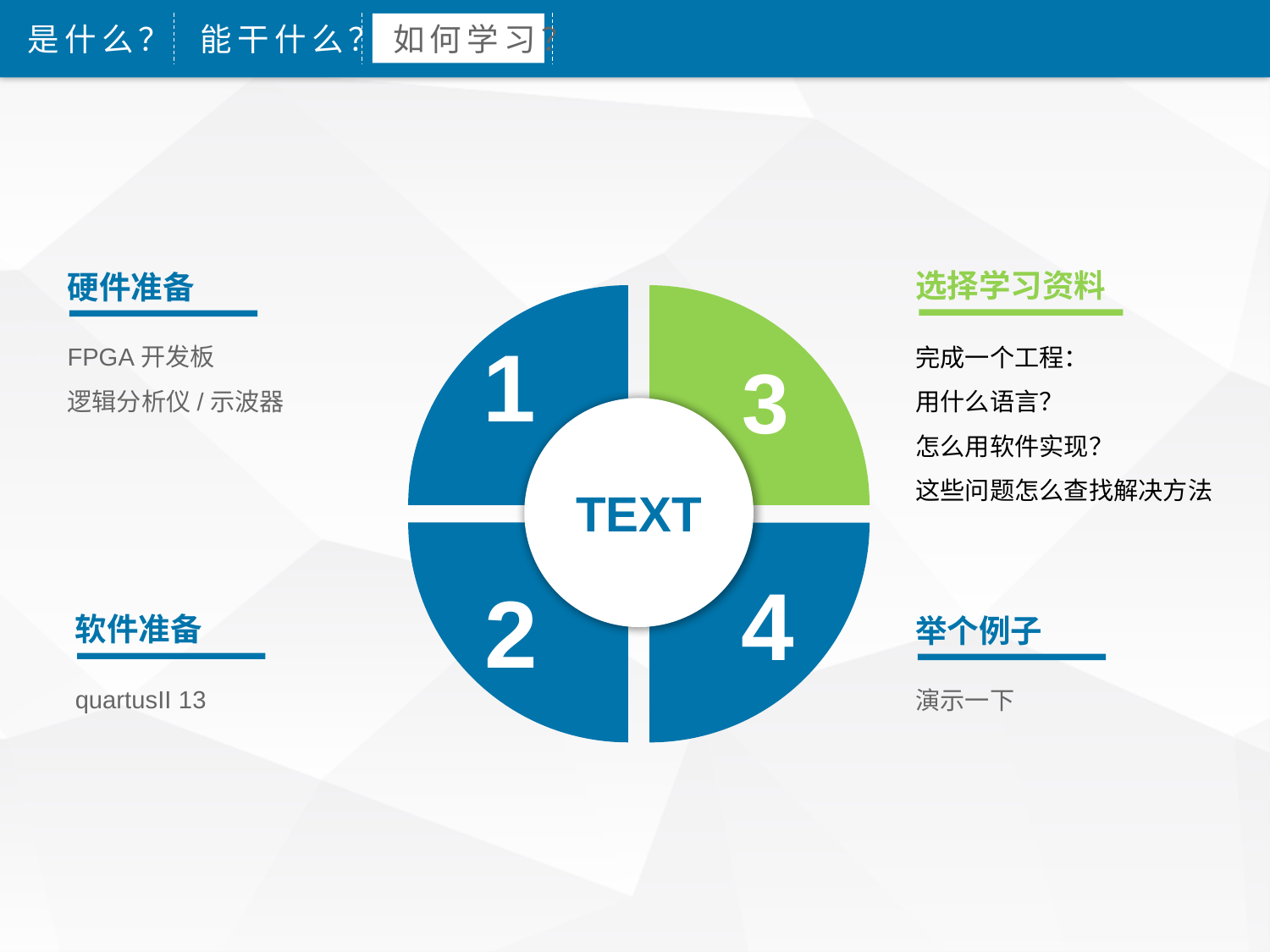

是什么？
能干什么？
如何学习？

选择学习资料

完成一个工程：
用什么语言？
怎么用软件实现？
这些问题怎么查找解决方法
硬件准备

FPGA开发板
逻辑分析仪/示波器

1
3
TEXT
4
2
软件准备

quartusII 13
举个例子

演示一下